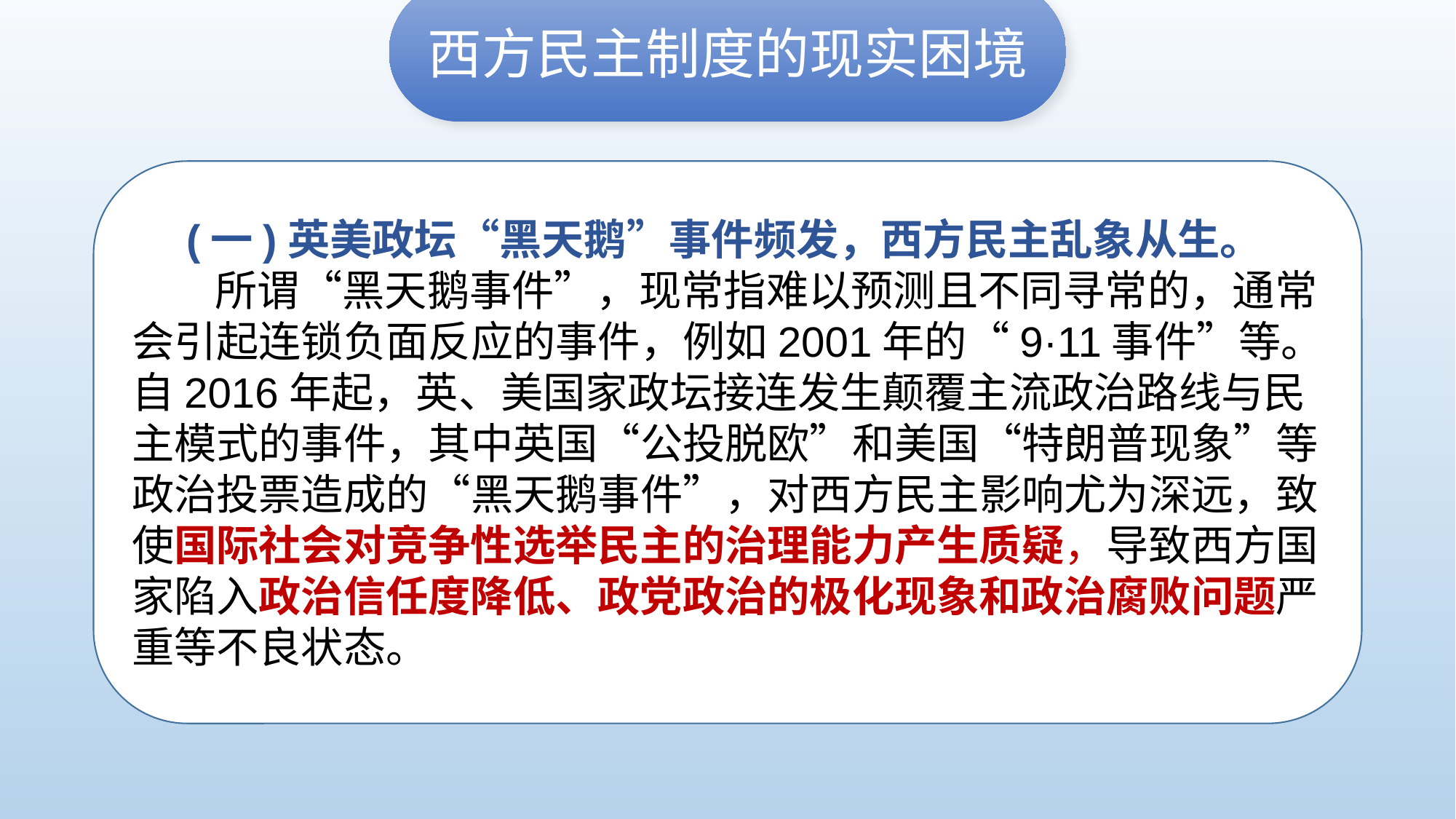

西方民主制度的现实困境
(一)英美政坛“黑天鹅”事件频发，西方民主乱象从生。
  所谓“黑天鹅事件”，现常指难以预测且不同寻常的，通常会引起连锁负面反应的事件，例如2001年的“9·11事件”等。自2016年起，英、美国家政坛接连发生颠覆主流政治路线与民主模式的事件，其中英国“公投脱欧”和美国“特朗普现象”等政治投票造成的“黑天鹅事件”，对西方民主影响尤为深远，致使国际社会对竞争性选举民主的治理能力产生质疑，导致西方国家陷入政治信任度降低、政党政治的极化现象和政治腐败问题严重等不良状态。